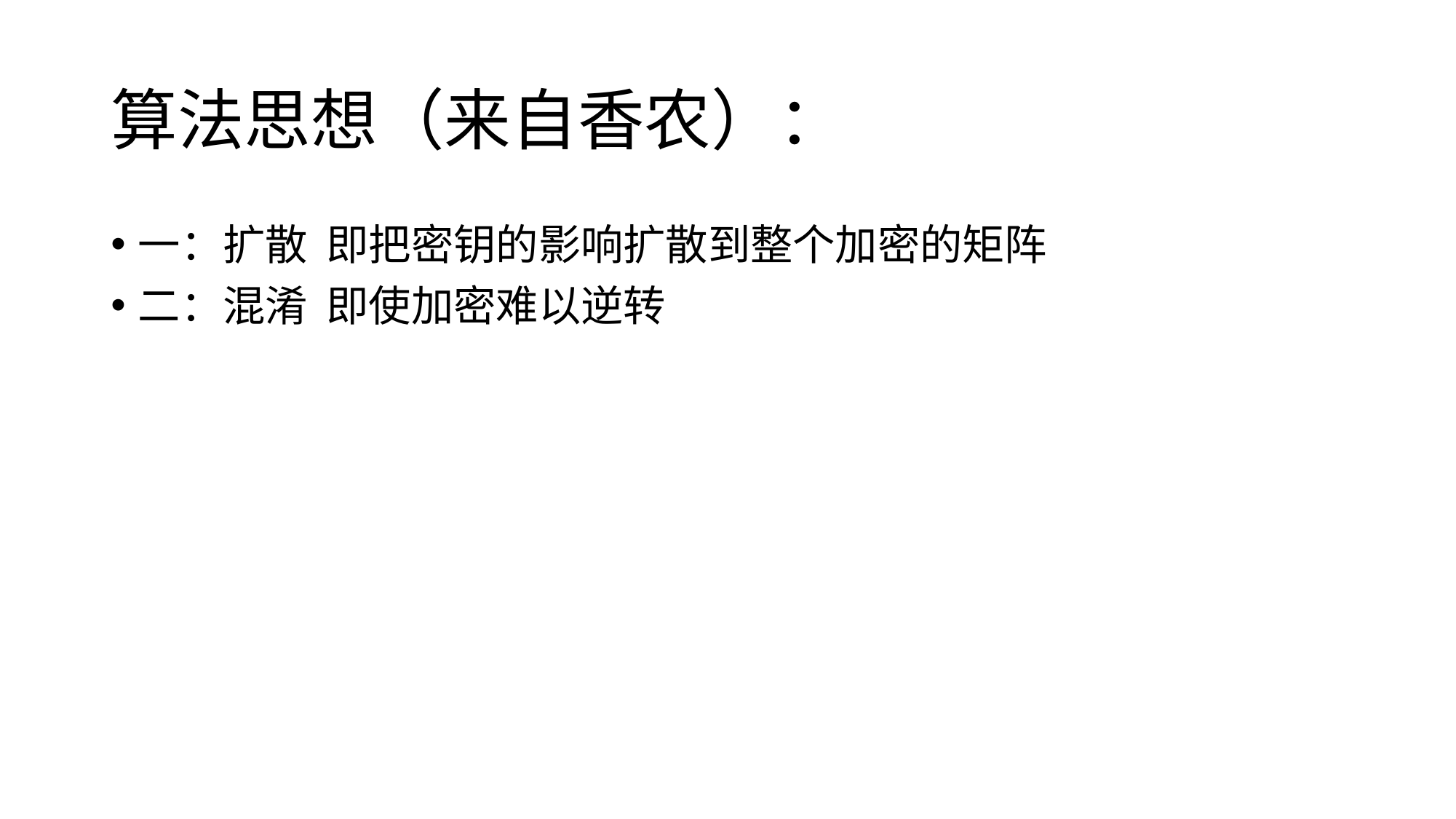

# 算法思想（来自香农）：
一：扩散  即把密钥的影响扩散到整个加密的矩阵
二：混淆  即使加密难以逆转